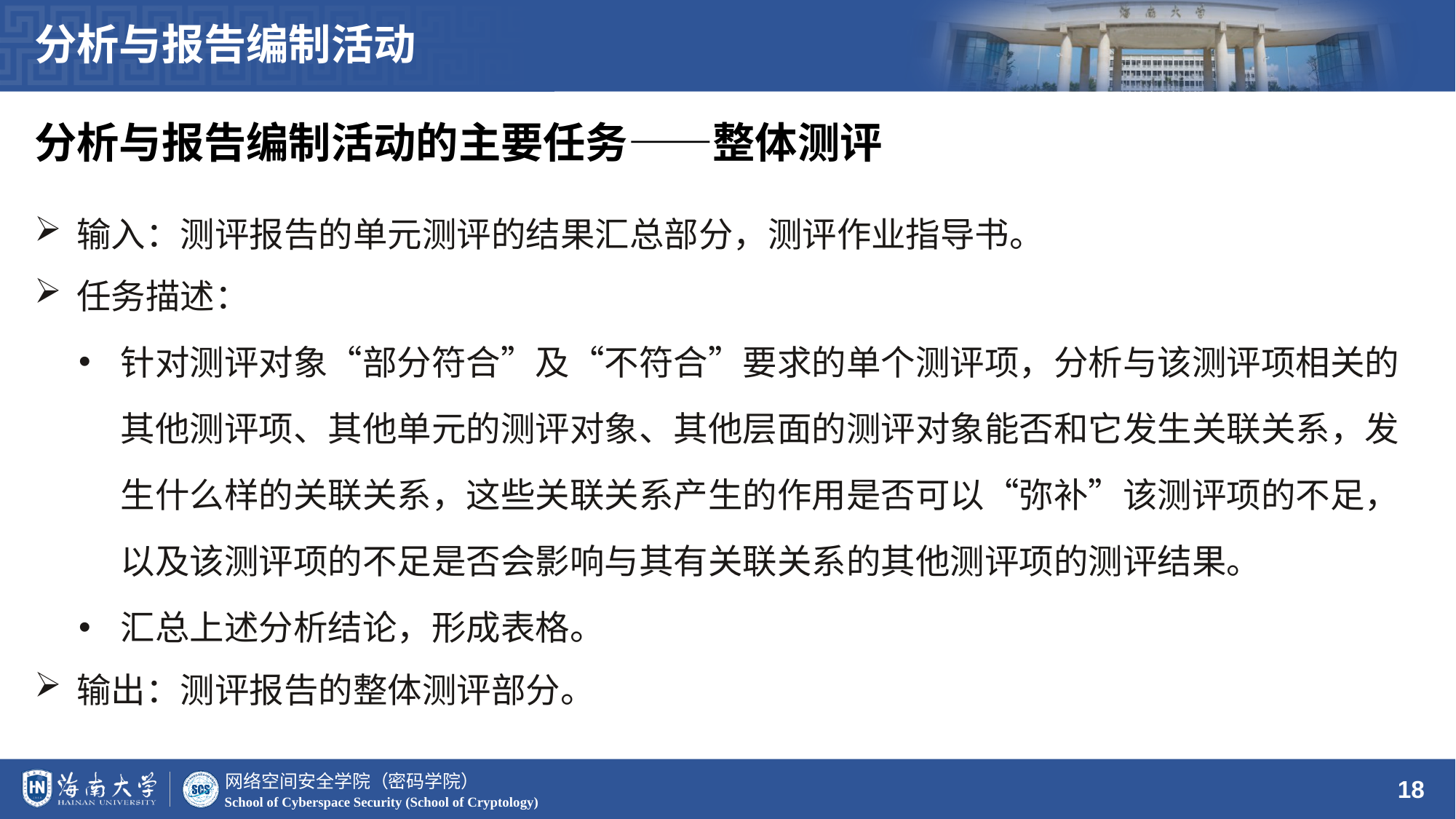

分析与报告编制活动
分析与报告编制活动的主要任务——整体测评
输入：测评报告的单元测评的结果汇总部分，测评作业指导书。
任务描述：
针对测评对象“部分符合”及“不符合”要求的单个测评项，分析与该测评项相关的其他测评项、其他单元的测评对象、其他层面的测评对象能否和它发生关联关系，发生什么样的关联关系，这些关联关系产生的作用是否可以“弥补”该测评项的不足，以及该测评项的不足是否会影响与其有关联关系的其他测评项的测评结果。
汇总上述分析结论，形成表格。
输出：测评报告的整体测评部分。
18